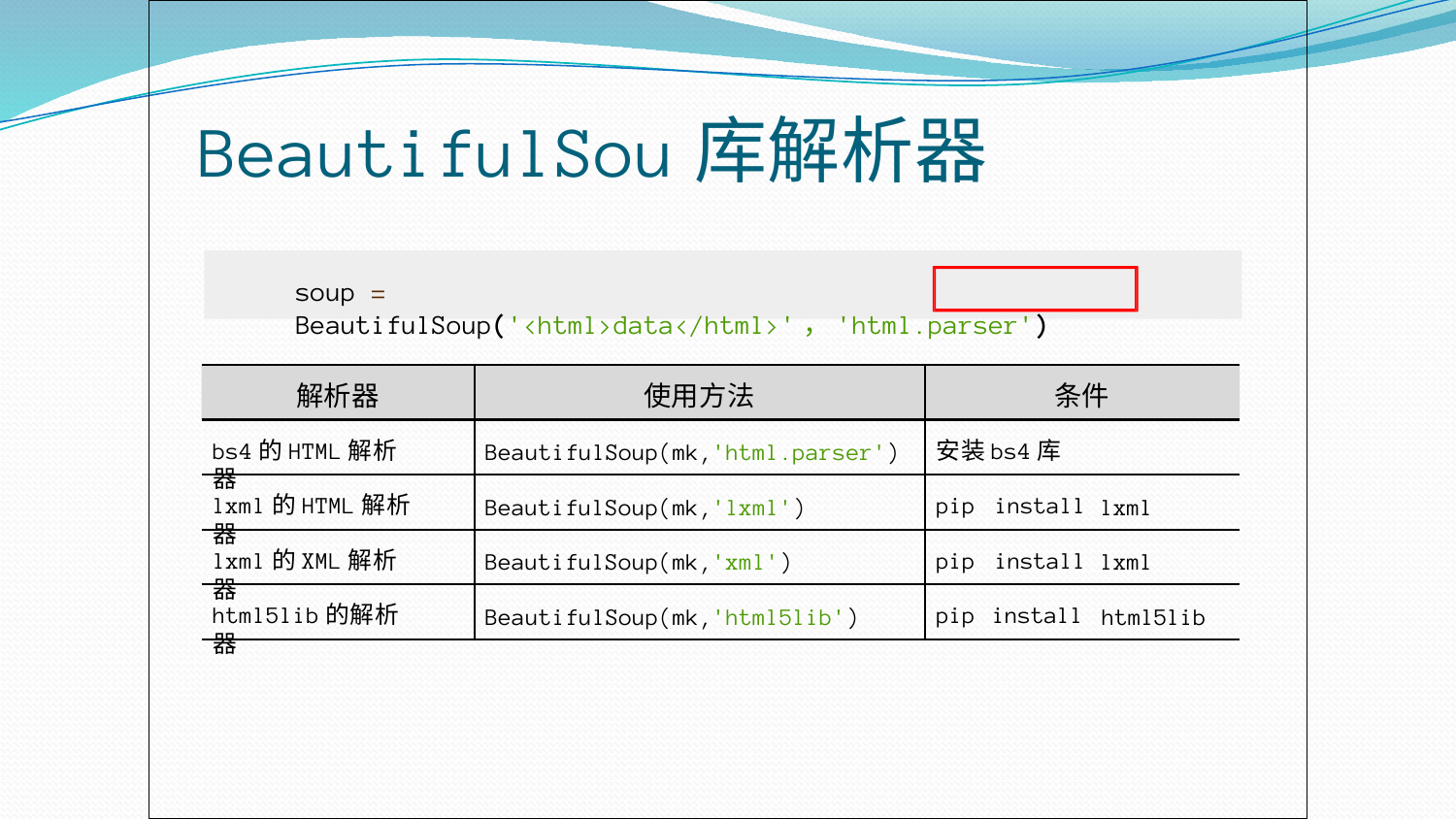

# BeautifulSou库解析器

soup = BeautifulSoup('<html>data</html>'，'html.parser')

解析器
使用方法
条件

bs4的HTML解析器
安装bs4库
pip install pip install pip install
BeautifulSoup(mk,'html.parser')

lxml的HTML解析器
BeautifulSoup(mk,'lxml')
lxml

lxml的XML解析器
BeautifulSoup(mk,'xml')
lxml

html5lib的解析器
BeautifulSoup(mk,'html5lib')
html5lib